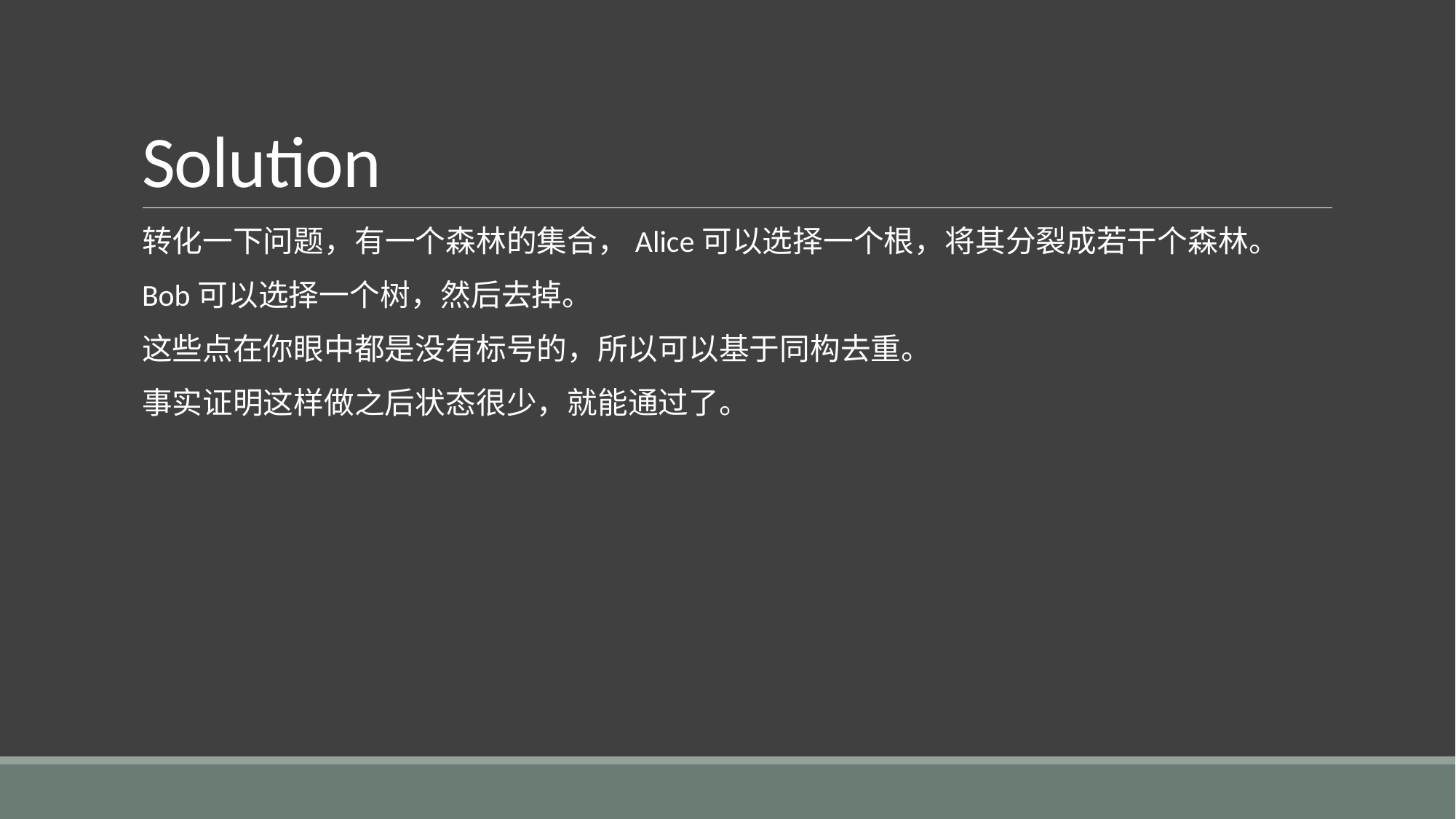

# Solution
转化一下问题，有一个森林的集合，Alice可以选择一个根，将其分裂成若干个森林。
Bob可以选择一个树，然后去掉。
这些点在你眼中都是没有标号的，所以可以基于同构去重。
事实证明这样做之后状态很少，就能通过了。